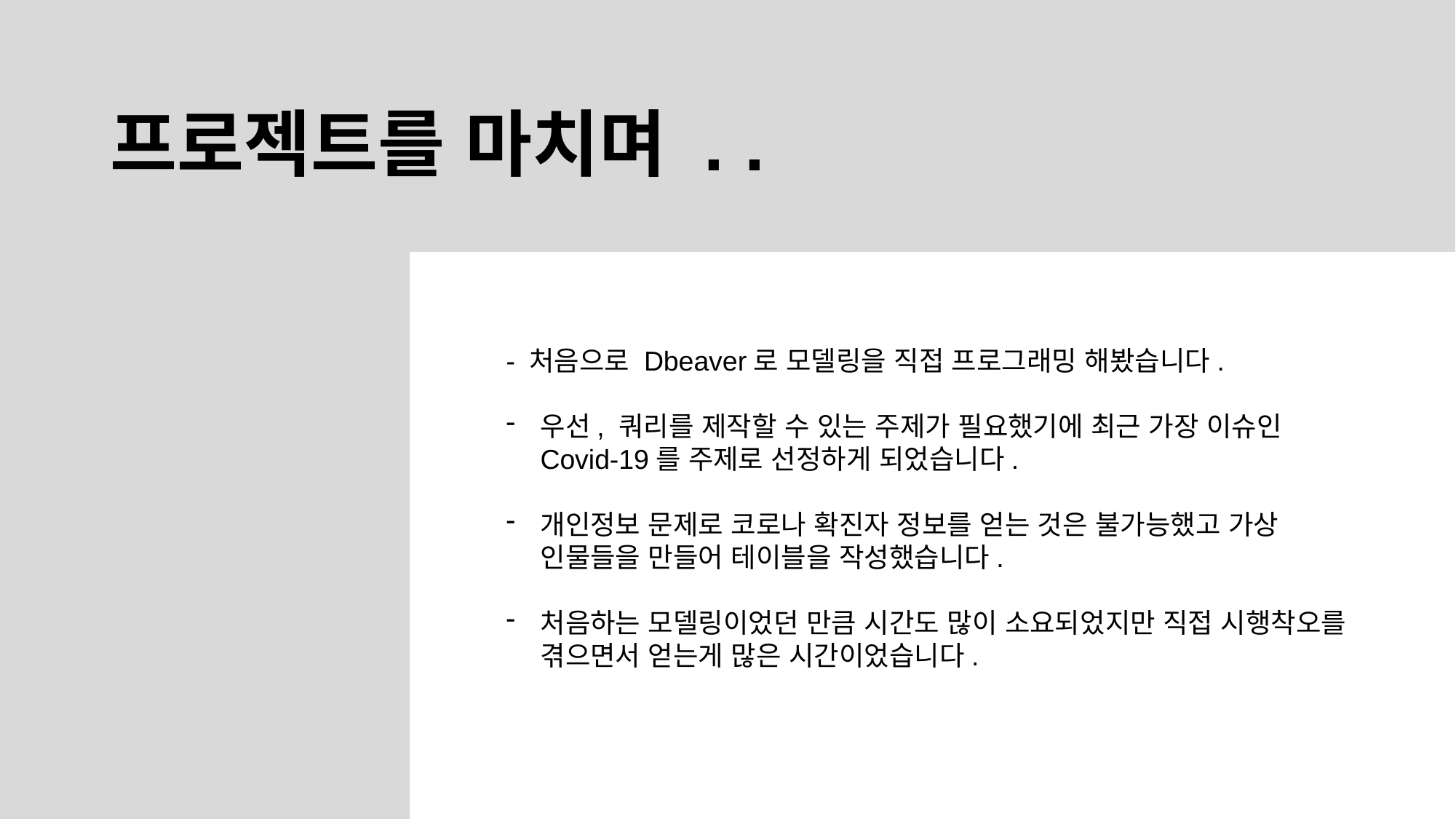

프로젝트를 마치며 . .
- 처음으로 Dbeaver로 모델링을 직접 프로그래밍 해봤습니다.

우선, 쿼리를 제작할 수 있는 주제가 필요했기에 최근 가장 이슈인 Covid-19를 주제로 선정하게 되었습니다.

개인정보 문제로 코로나 확진자 정보를 얻는 것은 불가능했고 가상 인물들을 만들어 테이블을 작성했습니다.

처음하는 모델링이었던 만큼 시간도 많이 소요되었지만 직접 시행착오를 겪으면서 얻는게 많은 시간이었습니다.